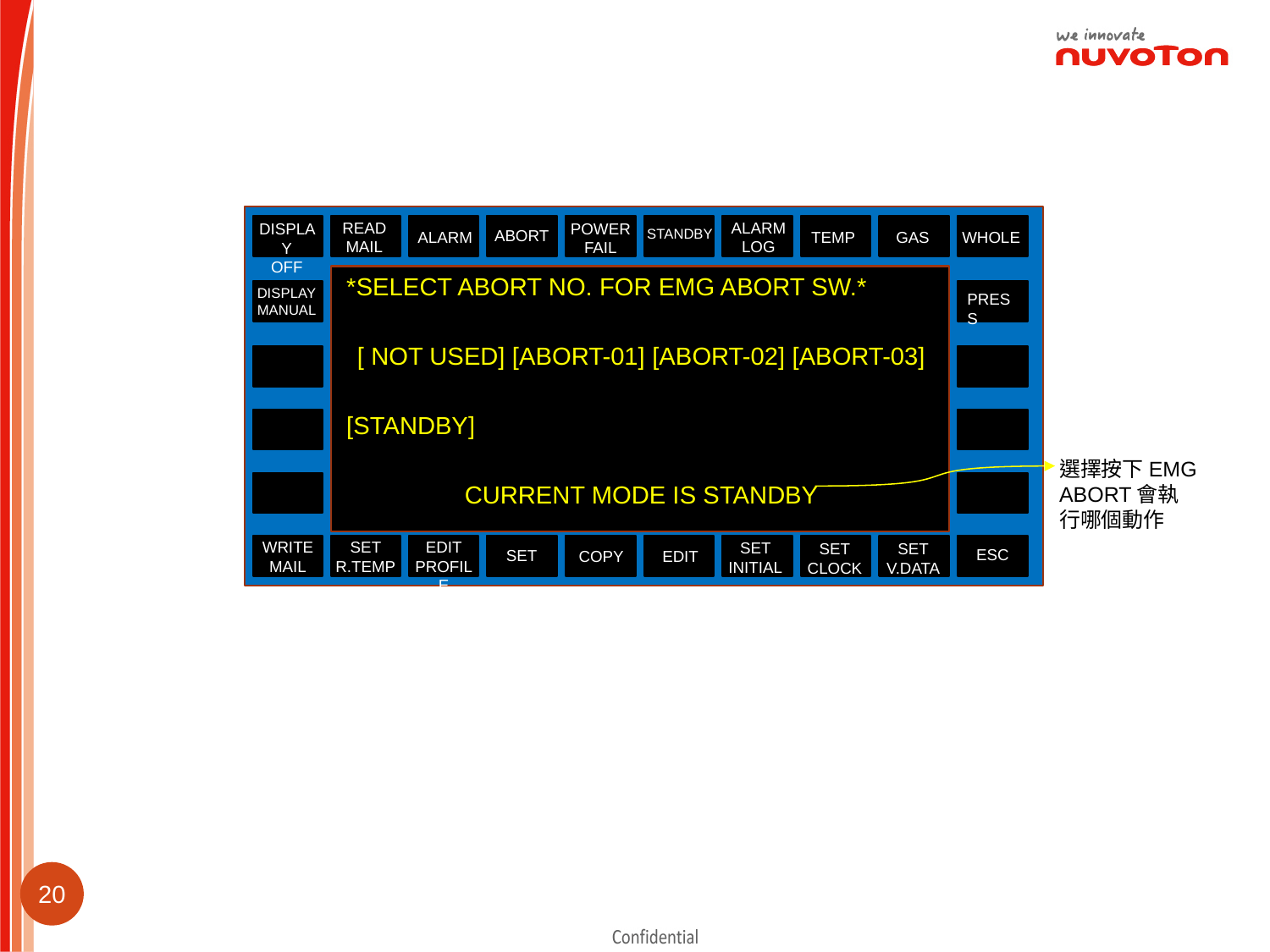

READ
MAIL
ALARM
LOG
POWER
FAIL
DISPLAY
OFF

STANDBY
ABORT
ALARM
TEMP
GAS
WHOLE
*SELECT ABORT NO. FOR EMG ABORT SW.*
[ NOT USED] [ABORT-01] [ABORT-02] [ABORT-03]
[STANDBY]
CURRENT MODE IS STANDBY

DISPLAY
MANUAL

PRESS

選擇按下EMG ABORT會執行哪個動作

WRITE
MAIL
SET
R.TEMP
EDIT
PROFILE
SET
INITIAL
SET
CLOCK
SET
V.DATA

ESC
SET
COPY
EDIT

20